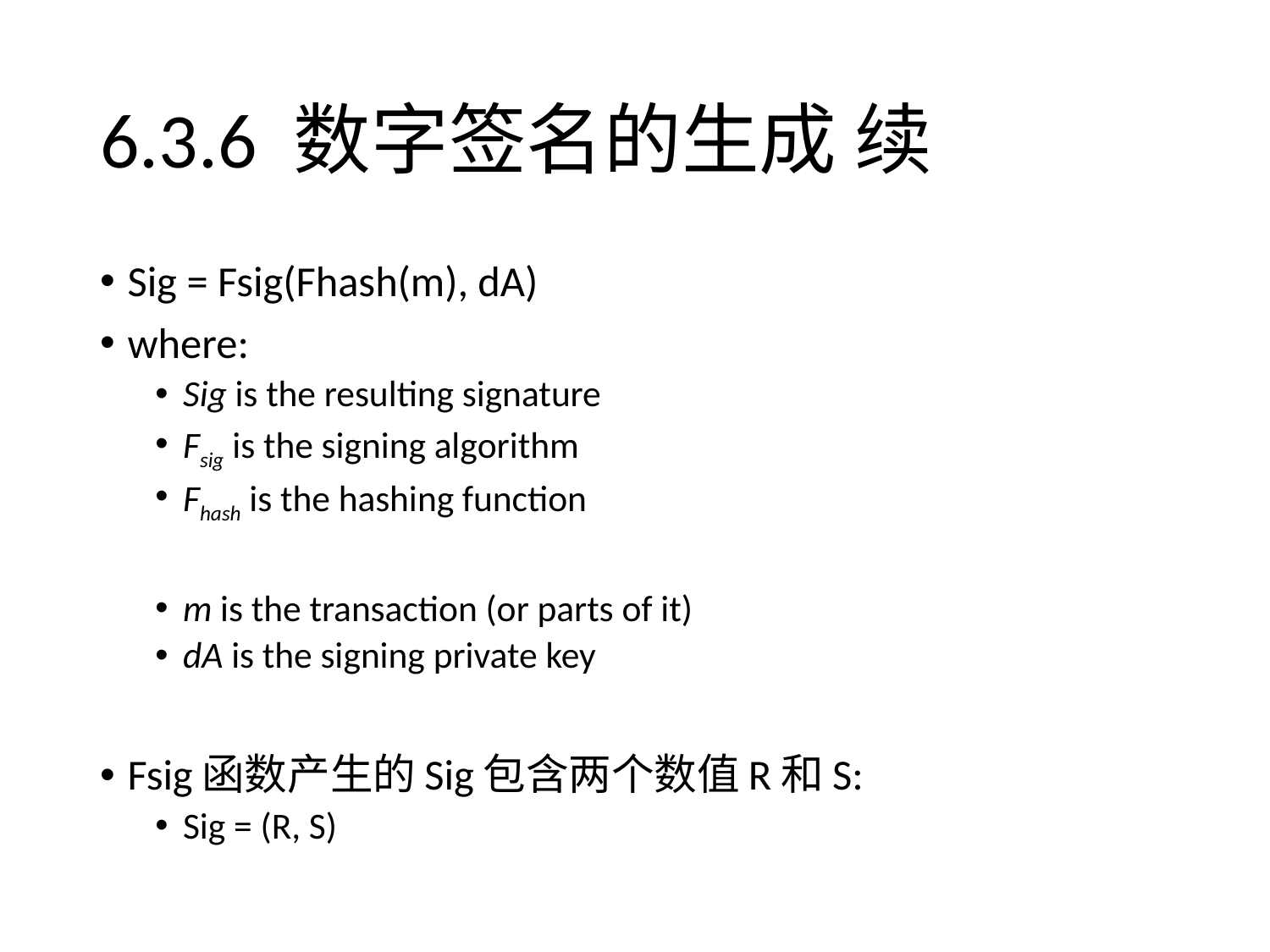

# 6.3.6 数字签名的生成 续
Sig = Fsig(Fhash(m), dA)
where:
Sig is the resulting signature
Fsig is the signing algorithm
Fhash is the hashing function

m is the transaction (or parts of it)
dA is the signing private key

Fsig函数产生的Sig包含两个数值R和S:
Sig = (R, S)